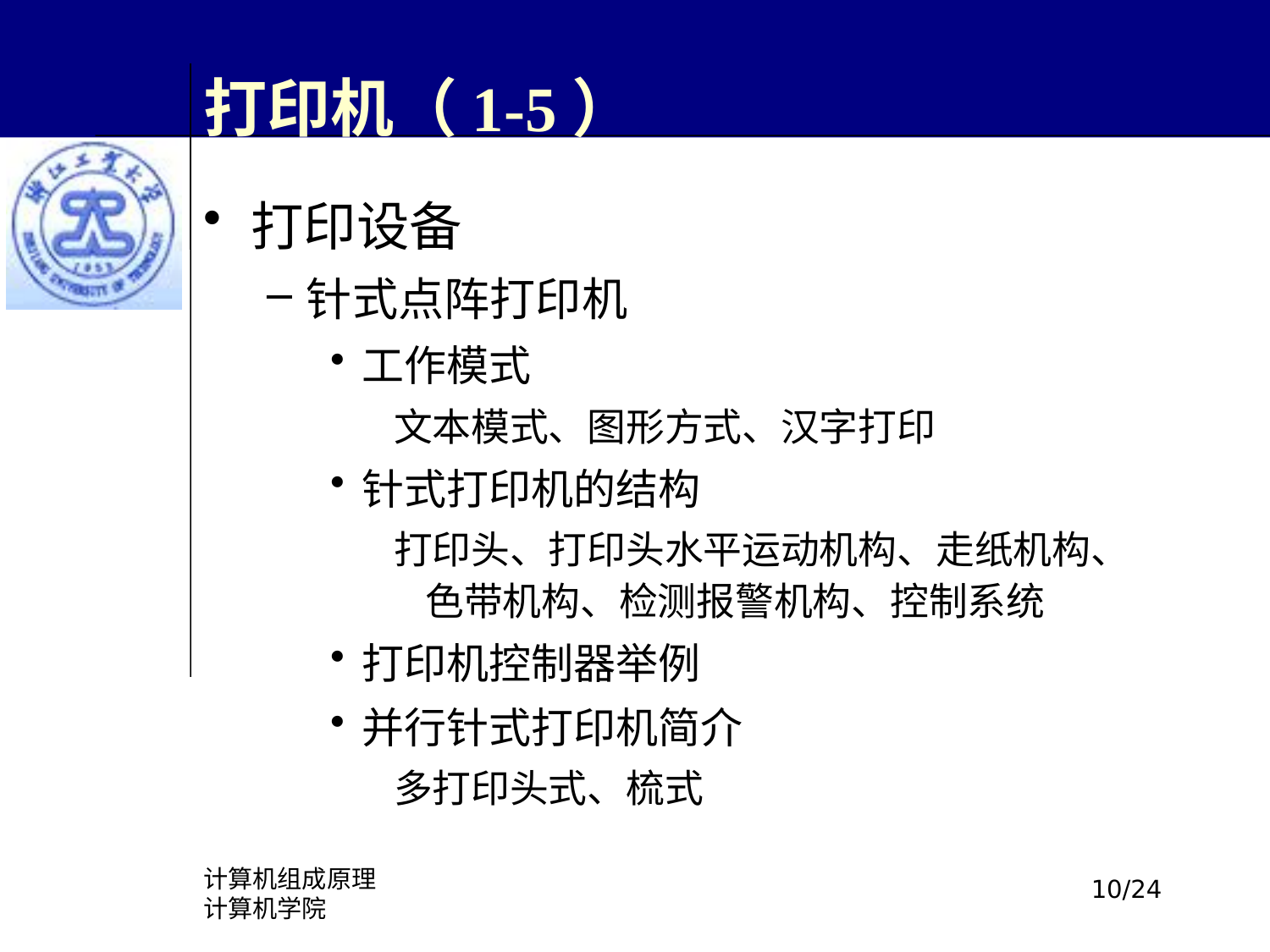

# 打印机（1-5）
打印设备
针式点阵打印机
工作模式
文本模式、图形方式、汉字打印
针式打印机的结构
打印头、打印头水平运动机构、走纸机构、色带机构、检测报警机构、控制系统
打印机控制器举例
并行针式打印机简介
多打印头式、梳式

计算机组成原理
计算机学院
10/24